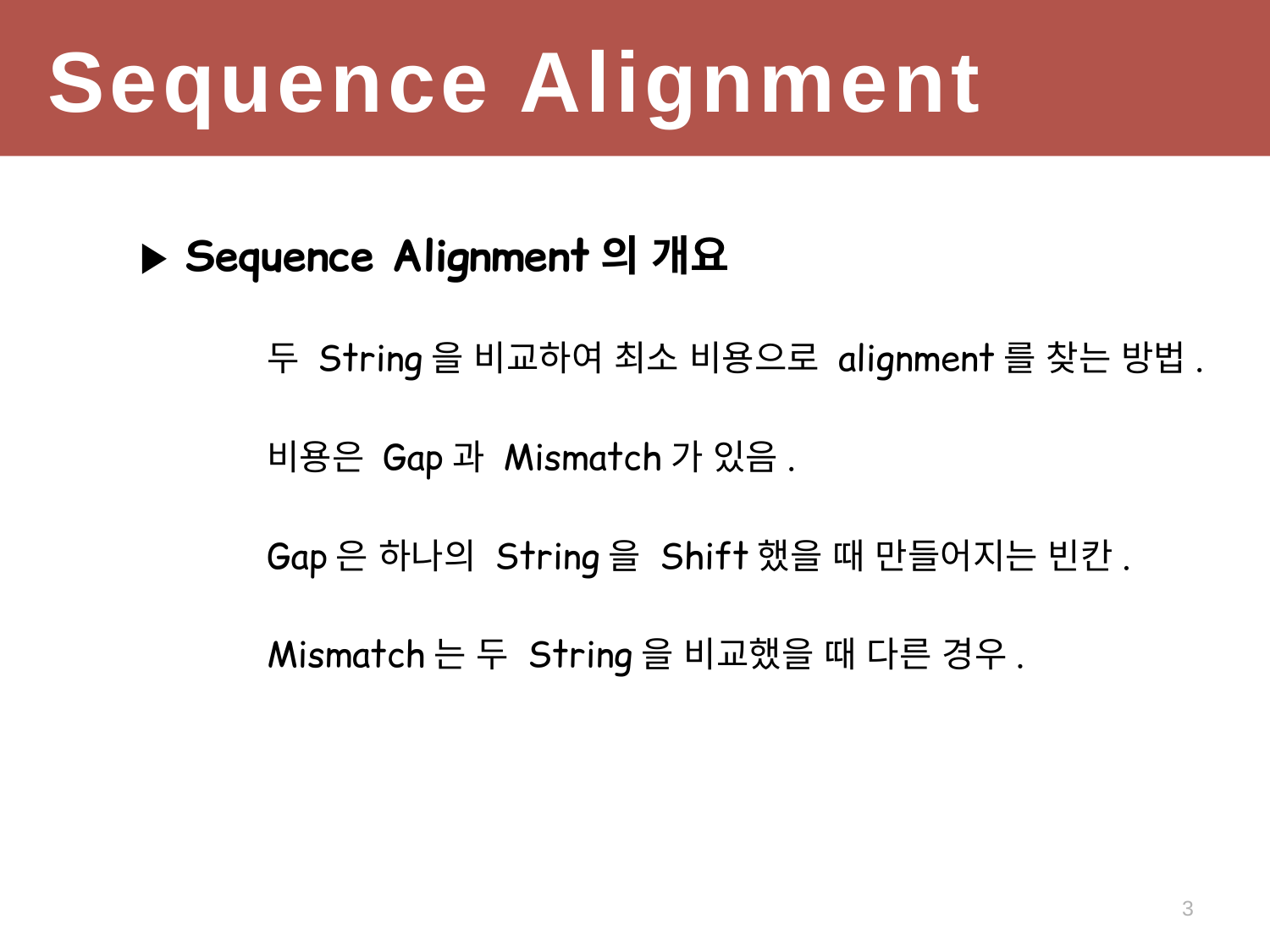

Sequence Alignment
▶ Sequence Alignment의 개요

	두 String을 비교하여 최소 비용으로 alignment를 찾는 방법.

	비용은 Gap과 Mismatch가 있음.

	Gap은 하나의 String을 Shift했을 때 만들어지는 빈칸.

	Mismatch는 두 String을 비교했을 때 다른 경우.

3